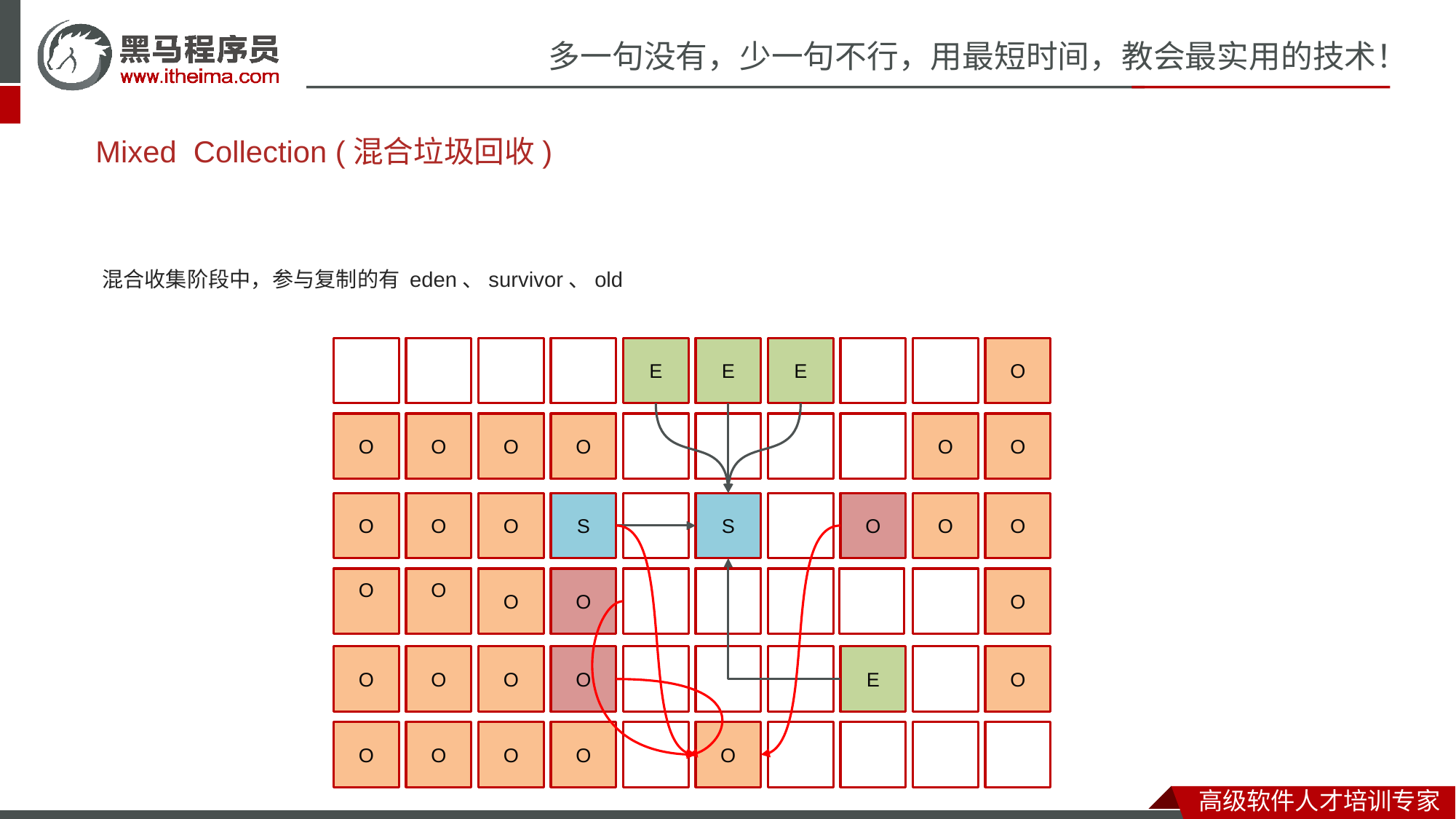

# Mixed  Collection (混合垃圾回收)
混合收集阶段中，参与复制的有 eden、survivor、old

E
E
E

O
O
O
O
O

O
O
O
O
O
S

S

O
O
O
O

O

O
O

O
O
O
O
O

E

O
O
O
O
O

O